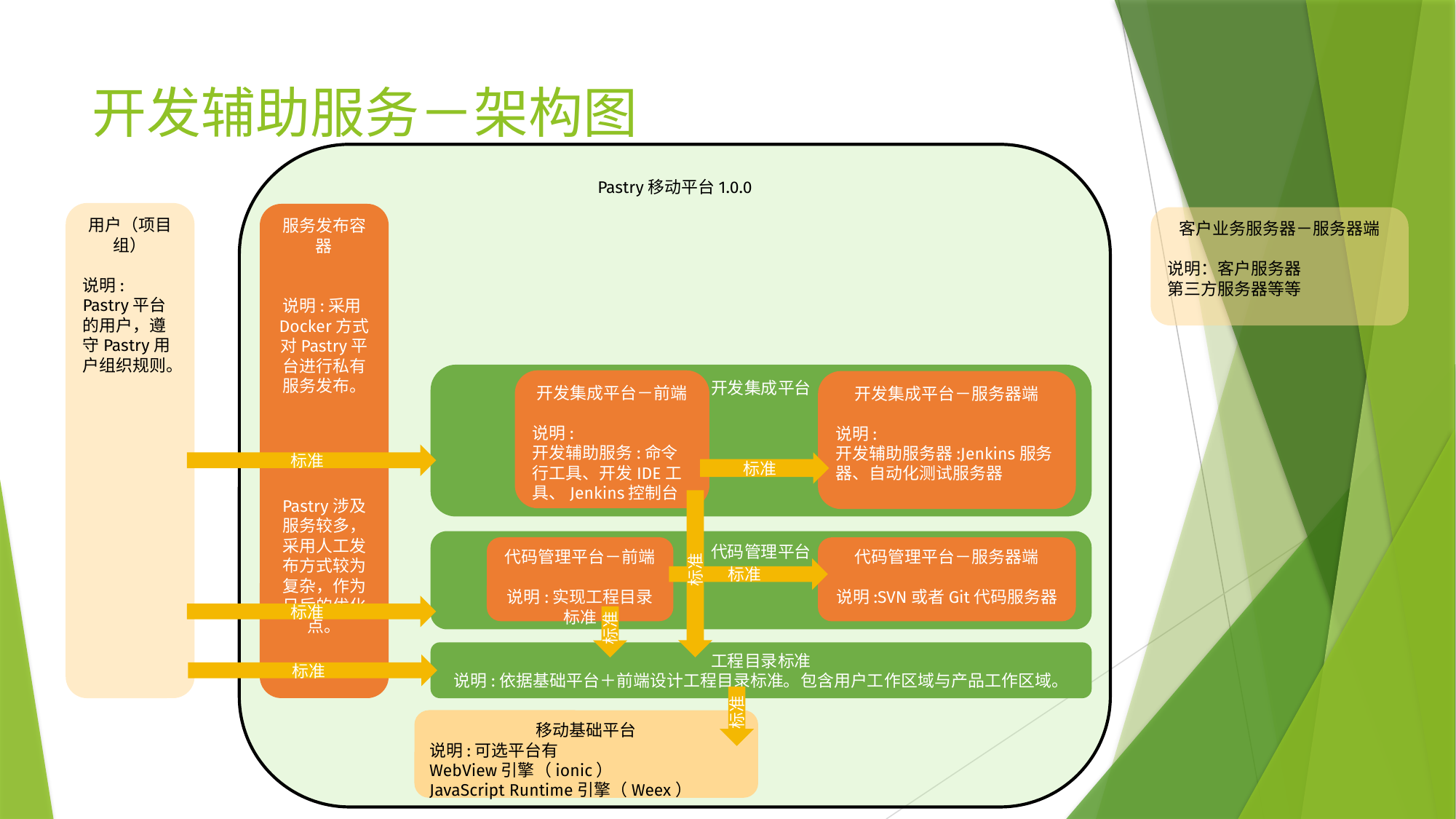

# 开发辅助服务－架构图

Pastry移动平台1.0.0

用户（项目组）

说明:
Pastry平台的用户，遵守Pastry用户组织规则。
服务发布容器

说明:采用Docker方式对Pastry平台进行私有服务发布。

Pastry涉及服务较多，采用人工发布方式较为复杂，作为日后的优化点。
客户业务服务器－服务器端

说明：客户服务器
第三方服务器等等
标准
开发集成平台
开发集成平台－前端

说明:
开发辅助服务:命令行工具、开发IDE工具、Jenkins控制台
开发集成平台－服务器端

说明:
开发辅助服务器:Jenkins服务器、自动化测试服务器
标准
标准
标准
标准
代码管理平台
代码管理平台－前端

说明:实现工程目录标准
代码管理平台－服务器端

说明:SVN或者Git代码服务器
标准
标准
工程目录标准
说明:依据基础平台＋前端设计工程目录标准。包含用户工作区域与产品工作区域。
标准
移动基础平台
说明:可选平台有
WebView引擎（ionic）
JavaScript Runtime引擎（Weex）